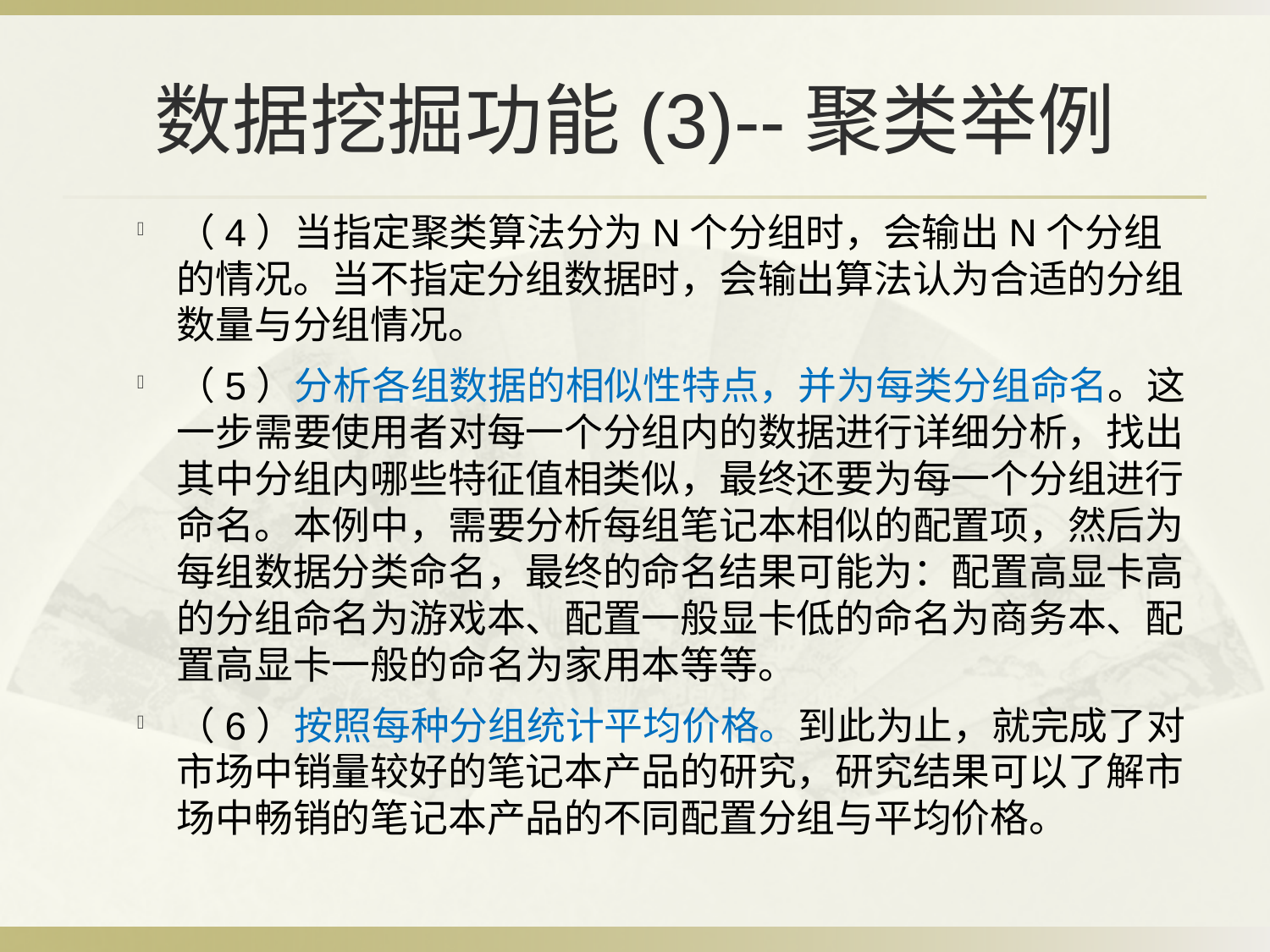

# 数据挖掘功能(3)--聚类举例
（4）当指定聚类算法分为N个分组时，会输出N个分组的情况。当不指定分组数据时，会输出算法认为合适的分组数量与分组情况。
（5）分析各组数据的相似性特点，并为每类分组命名。这一步需要使用者对每一个分组内的数据进行详细分析，找出其中分组内哪些特征值相类似，最终还要为每一个分组进行命名。本例中，需要分析每组笔记本相似的配置项，然后为每组数据分类命名，最终的命名结果可能为：配置高显卡高的分组命名为游戏本、配置一般显卡低的命名为商务本、配置高显卡一般的命名为家用本等等。
（6）按照每种分组统计平均价格。到此为止，就完成了对市场中销量较好的笔记本产品的研究，研究结果可以了解市场中畅销的笔记本产品的不同配置分组与平均价格。